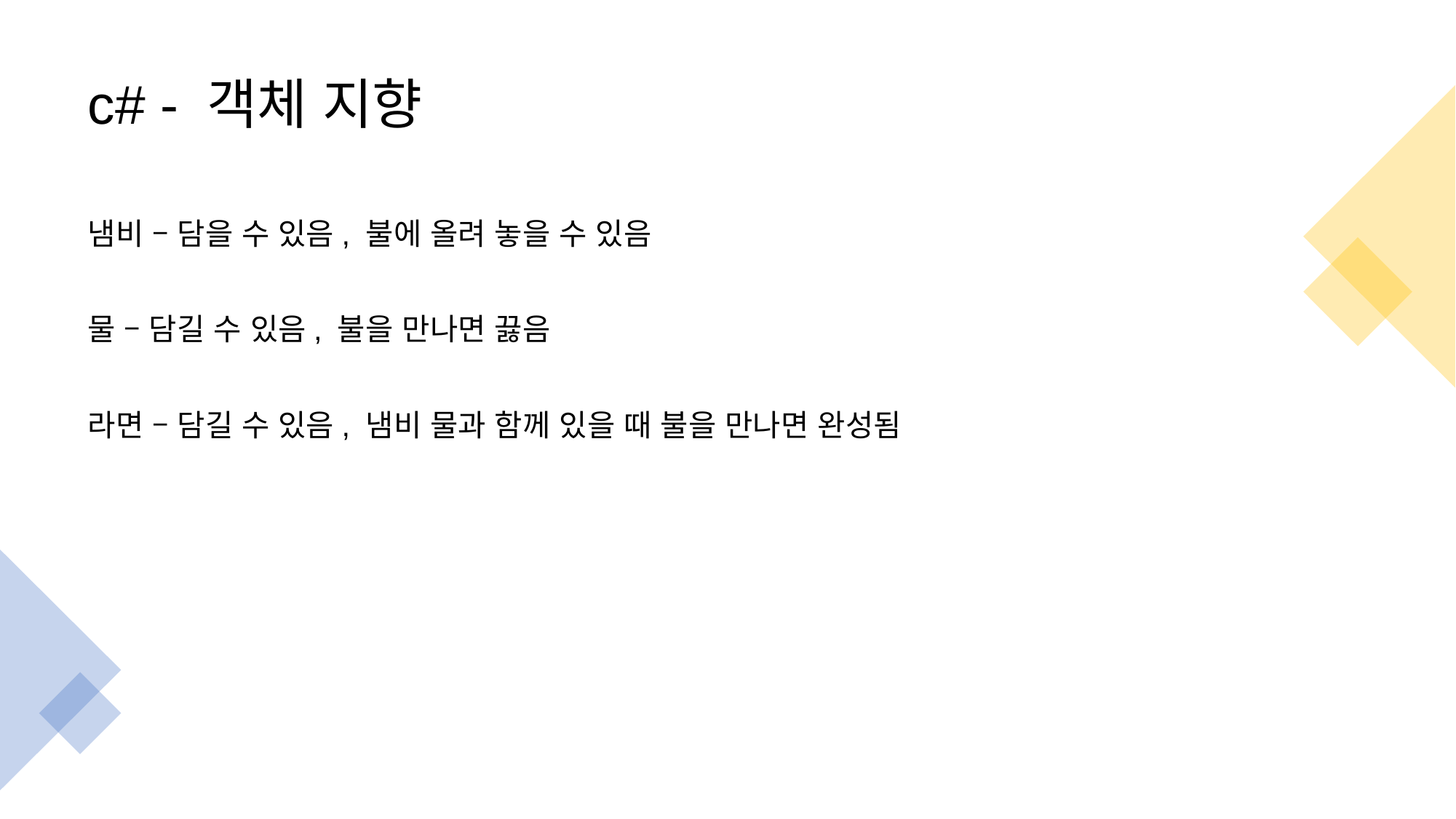

# c# - 객체 지향

냄비 – 담을 수 있음, 불에 올려 놓을 수 있음

물 – 담길 수 있음, 불을 만나면 끓음

라면 – 담길 수 있음, 냄비 물과 함께 있을 때 불을 만나면 완성됨